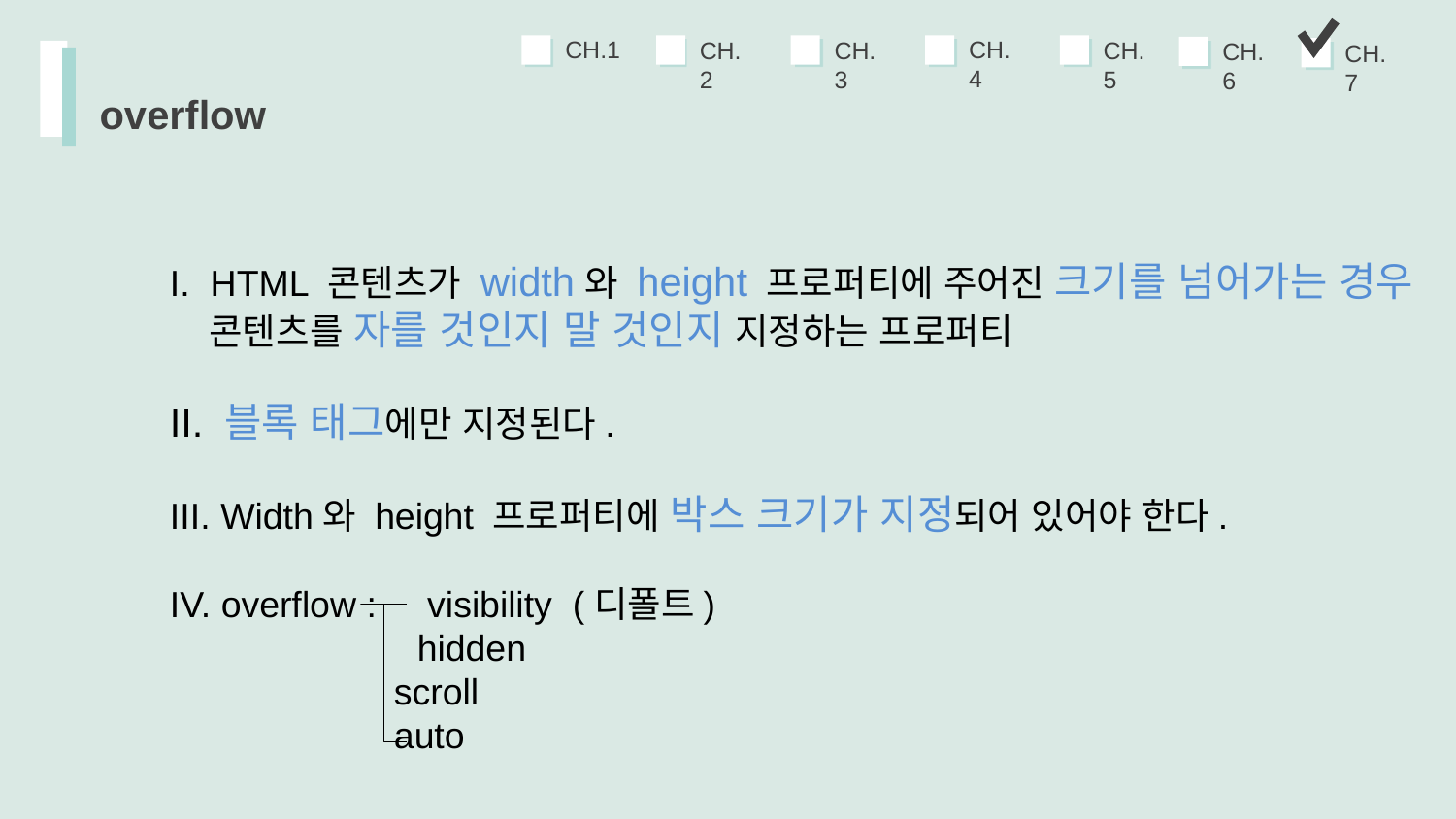

CH.4
CH.1
CH.5
CH.3
CH.2
CH.6
CH.7

overflow
I.  HTML 콘텐츠가 width와 height 프로퍼티에 주어진 크기를 넘어가는 경우
   콘텐츠를 자를 것인지 말 것인지 지정하는 프로퍼티

II. 블록 태그에만 지정된다.

III. Width와 height 프로퍼티에 박스 크기가 지정되어 있어야 한다.

IV. overflow :     visibility  (디폴트)
	          hidden
                  .   scroll
                  .   auto